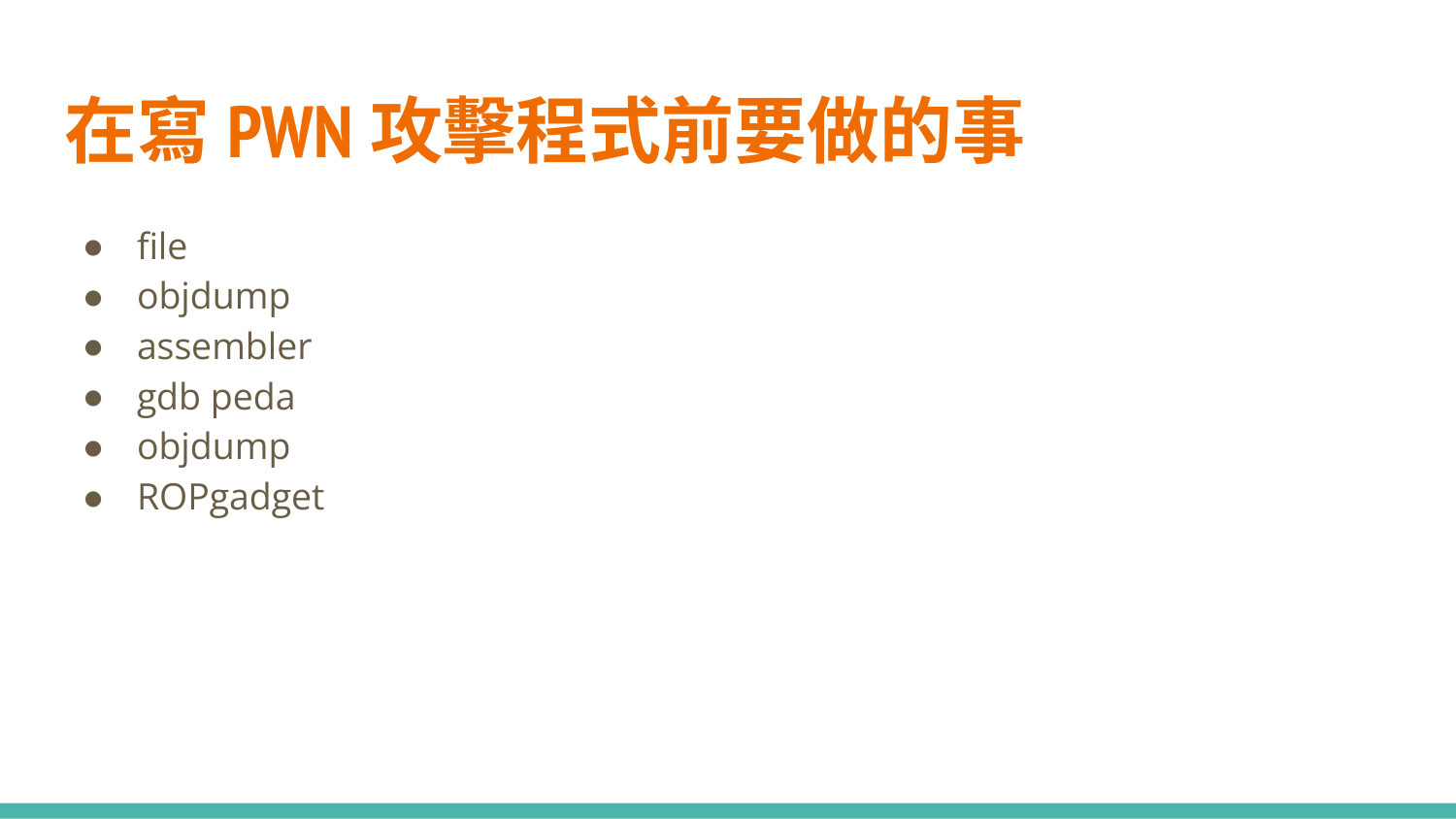

# 在寫PWN攻擊程式前要做的事
file
objdump
assembler
gdb peda
objdump
ROPgadget